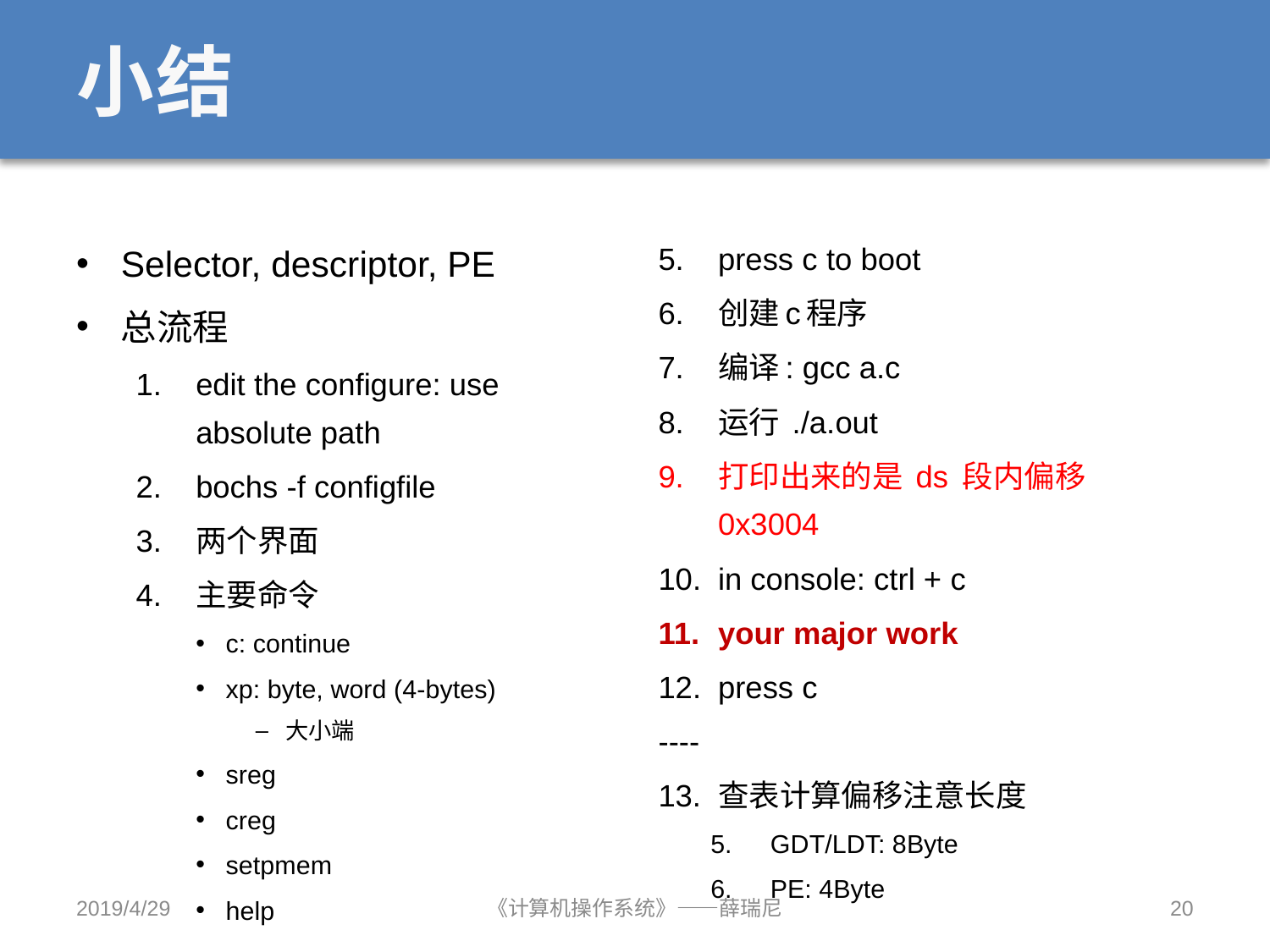

# 小结
Selector, descriptor, PE
总流程
edit the configure: use absolute path
bochs -f configfile
两个界面
主要命令
c: continue
xp: byte, word (4-bytes)
大小端
sreg
creg
setpmem
help
press c to boot
创建c程序
编译: gcc a.c
运行 ./a.out
打印出来的是 ds 段内偏移 0x3004
in console: ctrl + c
your major work
press c
----
查表计算偏移注意长度
GDT/LDT: 8Byte
PE: 4Byte
2019/4/29
《计算机操作系统》——薛瑞尼
20